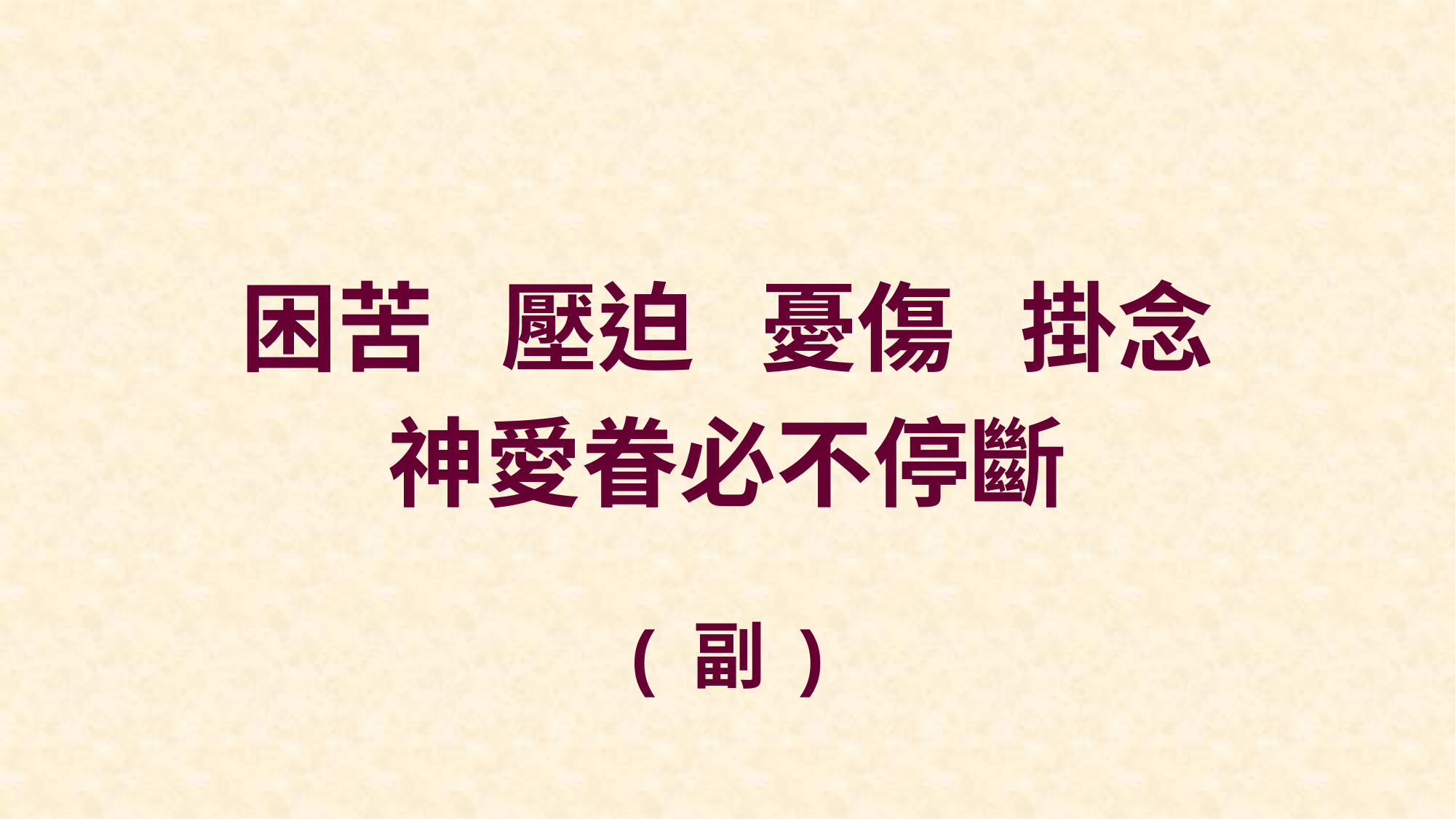

困苦   壓迫   憂傷   掛念
神愛眷必不停斷
( 副 )